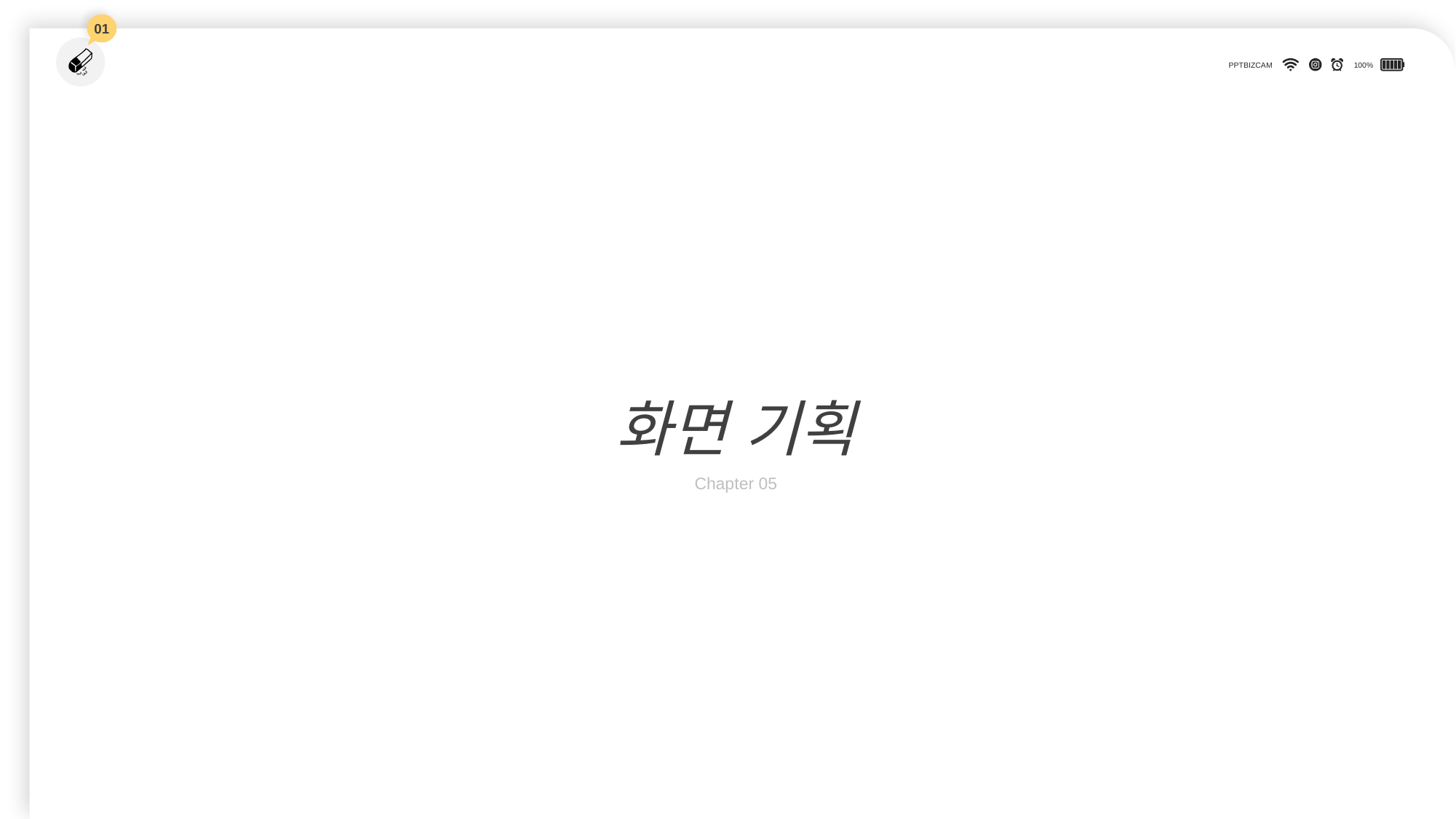

01
화면 기획
Chapter 05

PPTBIZCAM
100%